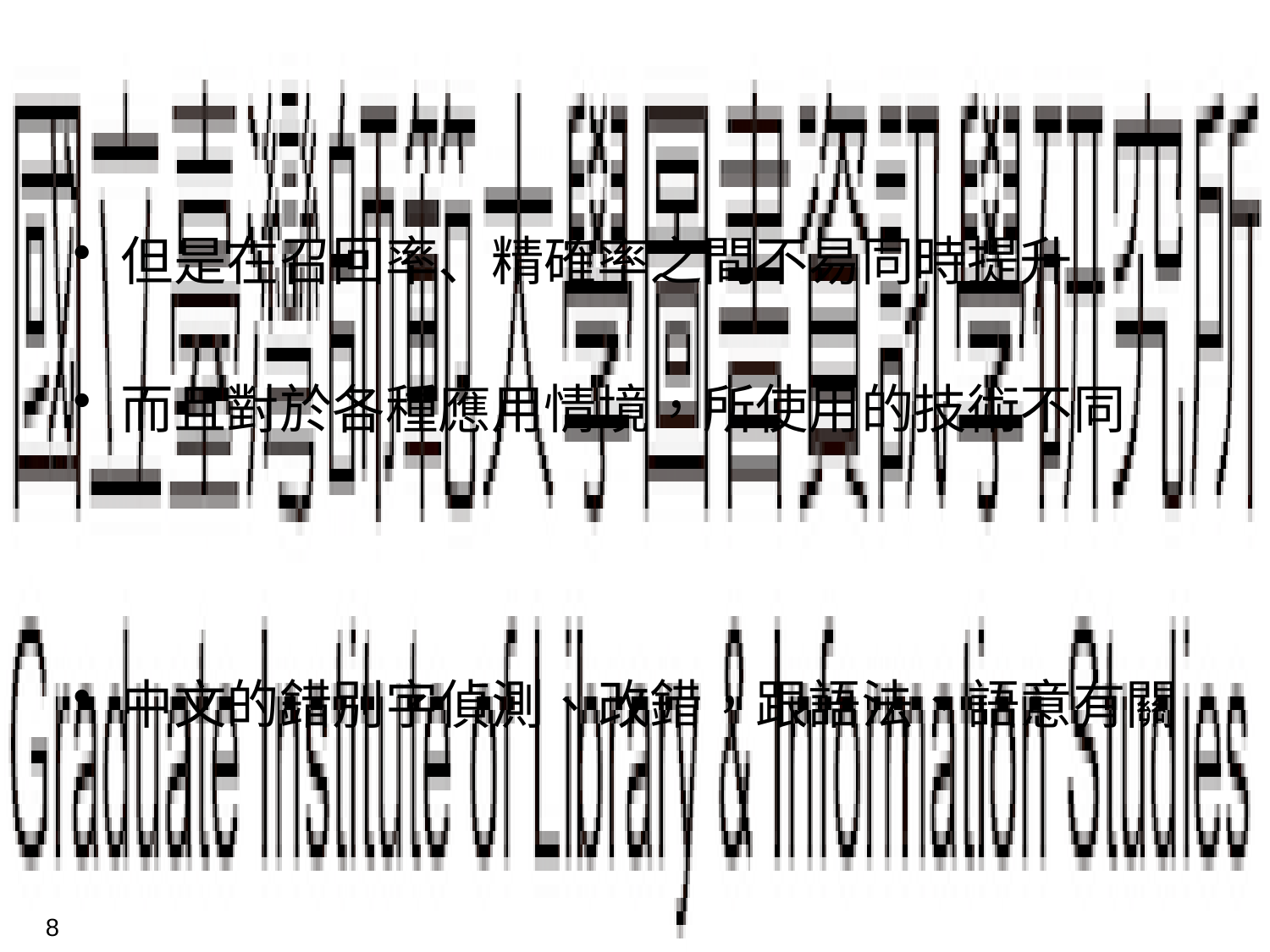

#

但是在召回率、精確率之間不易同時提升

而且對於各種應用情境，所使用的技術不同

中文的錯別字偵測、改錯，跟語法、語意有關

8